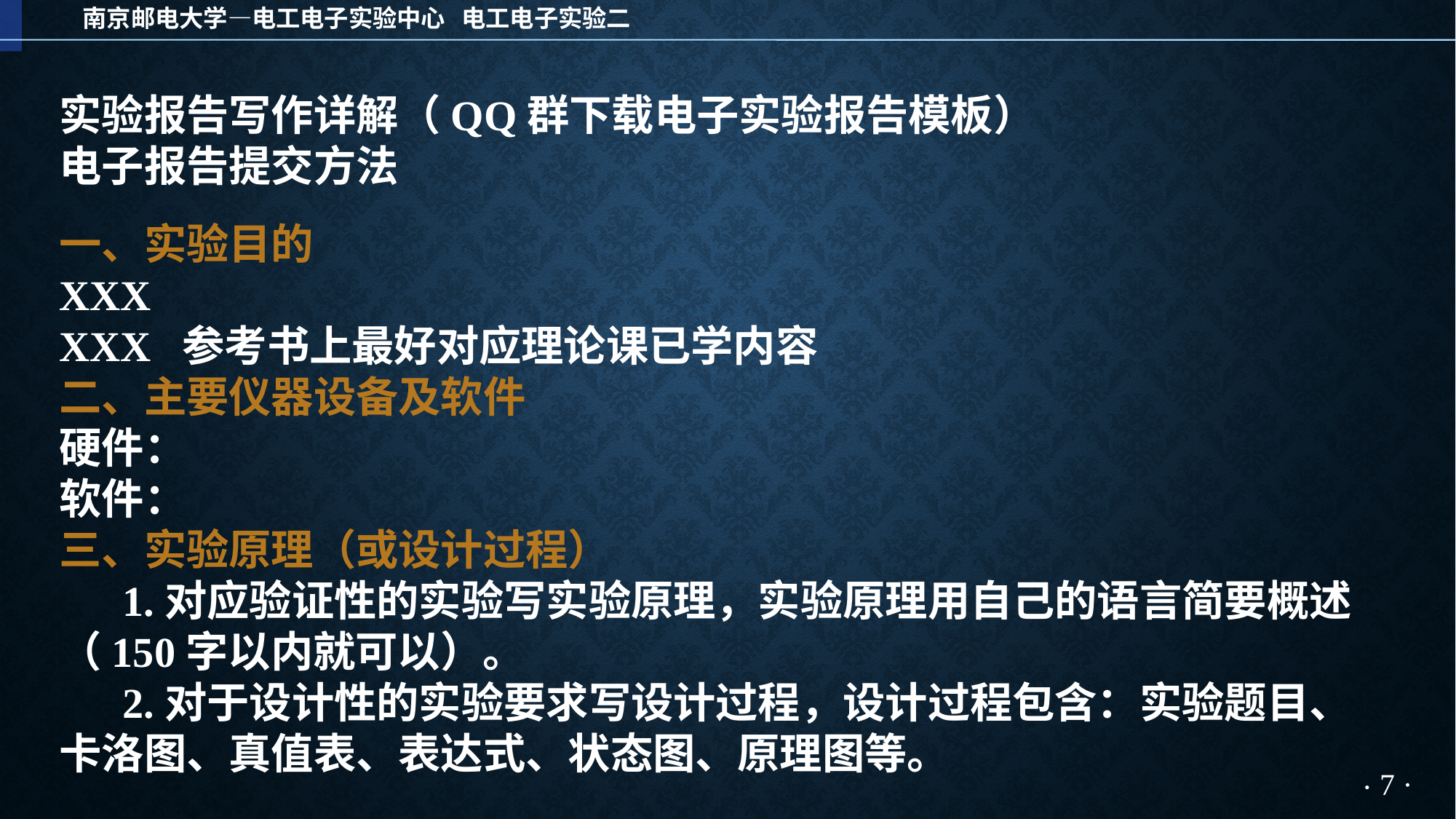

实验报告写作详解（QQ群下载电子实验报告模板）
电子报告提交方法

一、实验目的
XXX
XXX  参考书上最好对应理论课已学内容
二、主要仪器设备及软件
硬件：
软件：
三、实验原理（或设计过程）
      1.对应验证性的实验写实验原理，实验原理用自己的语言简要概述（150字以内就可以）。
      2.对于设计性的实验要求写设计过程，设计过程包含：实验题目、卡洛图、真值表、表达式、状态图、原理图等。